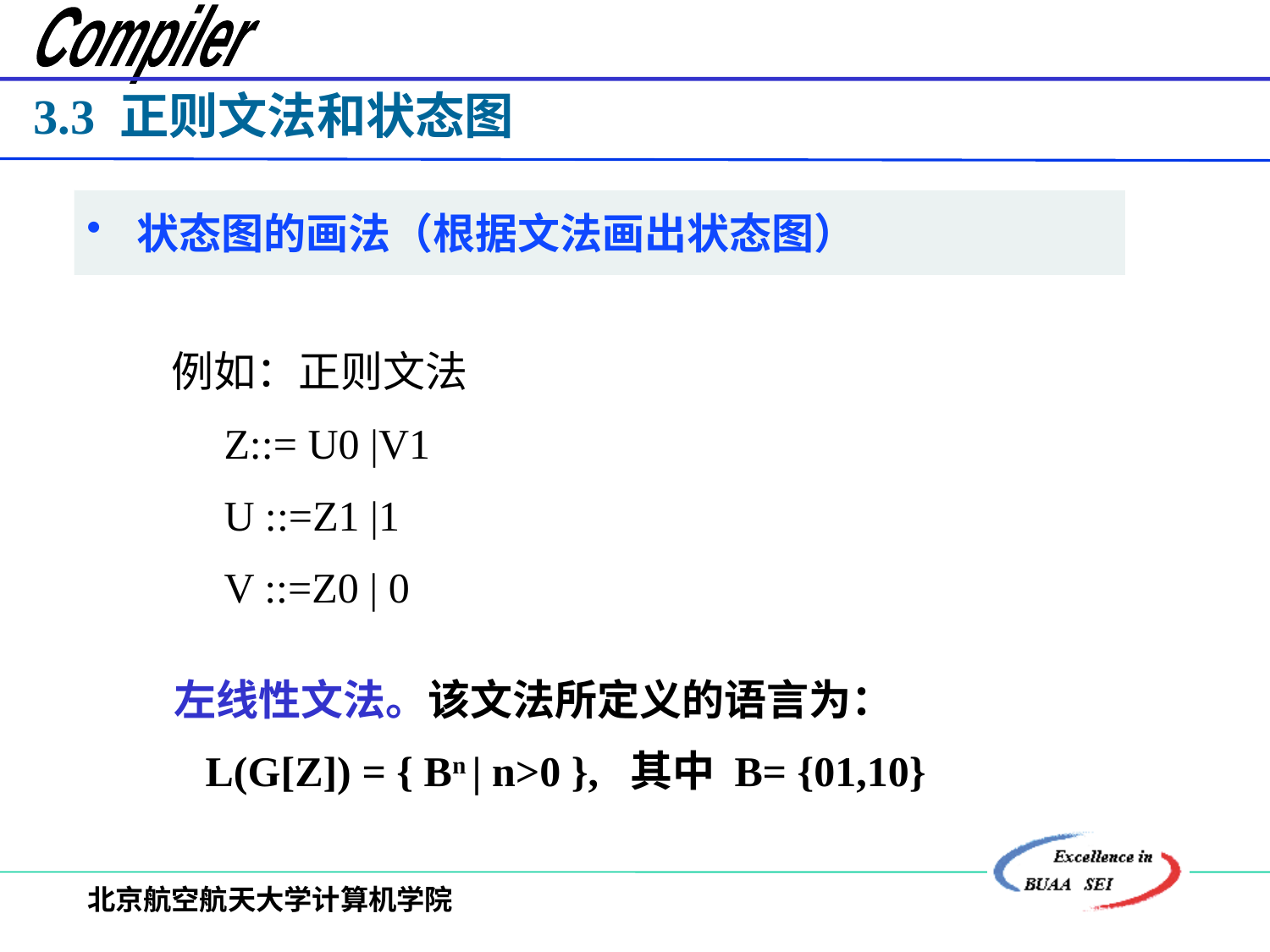

3.3 正则文法和状态图

 状态图的画法（根据文法画出状态图）
例如：正则文法
     Z::= U0 |V1
     U ::=Z1 |1
     V ::=Z0 | 0

左线性文法。该文法所定义的语言为：
   L(G[Z]) = { Bn | n>0 },  其中 B= {01,10}